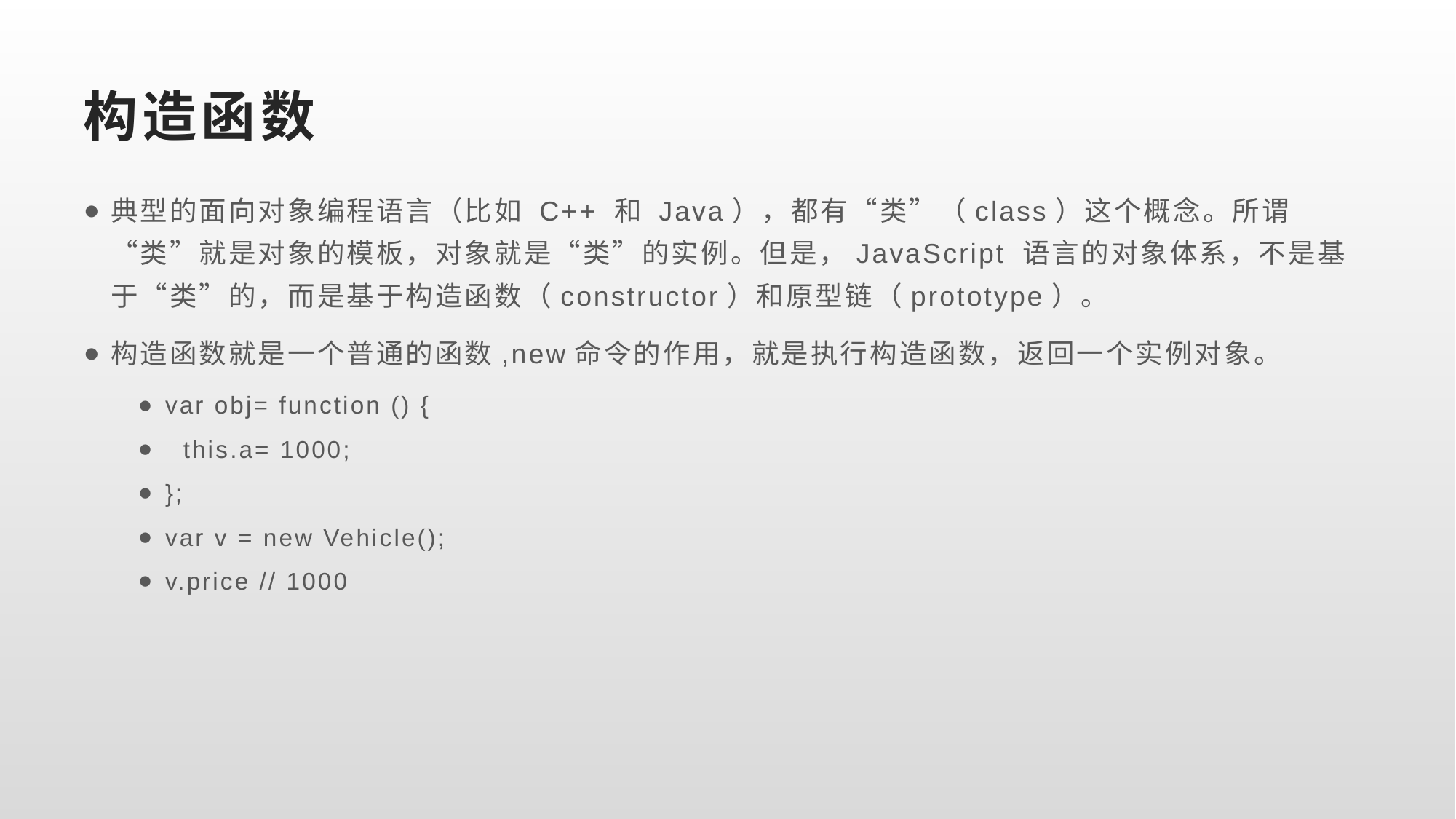

# 构造函数
典型的面向对象编程语言（比如 C++ 和 Java），都有“类”（class）这个概念。所谓“类”就是对象的模板，对象就是“类”的实例。但是，JavaScript 语言的对象体系，不是基于“类”的，而是基于构造函数（constructor）和原型链（prototype）。
构造函数就是一个普通的函数,new命令的作用，就是执行构造函数，返回一个实例对象。
var obj= function () {
  this.a= 1000;
};
var v = new Vehicle();
v.price // 1000